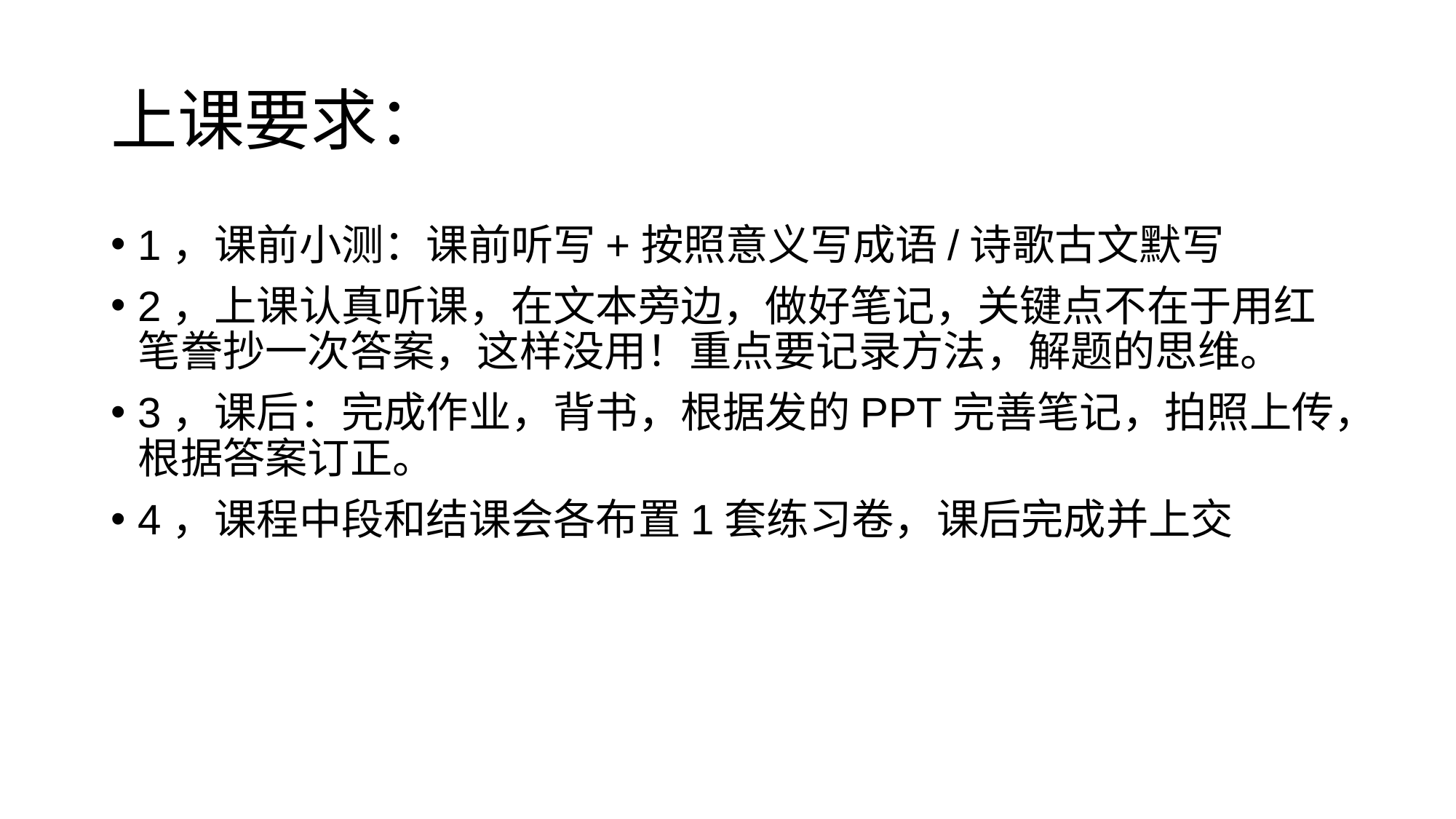

# 上课要求：
1，课前小测：课前听写+按照意义写成语/诗歌古文默写
2，上课认真听课，在文本旁边，做好笔记，关键点不在于用红笔誊抄一次答案，这样没用！重点要记录方法，解题的思维。
3，课后：完成作业，背书，根据发的PPT完善笔记，拍照上传，根据答案订正。
4，课程中段和结课会各布置1套练习卷，课后完成并上交